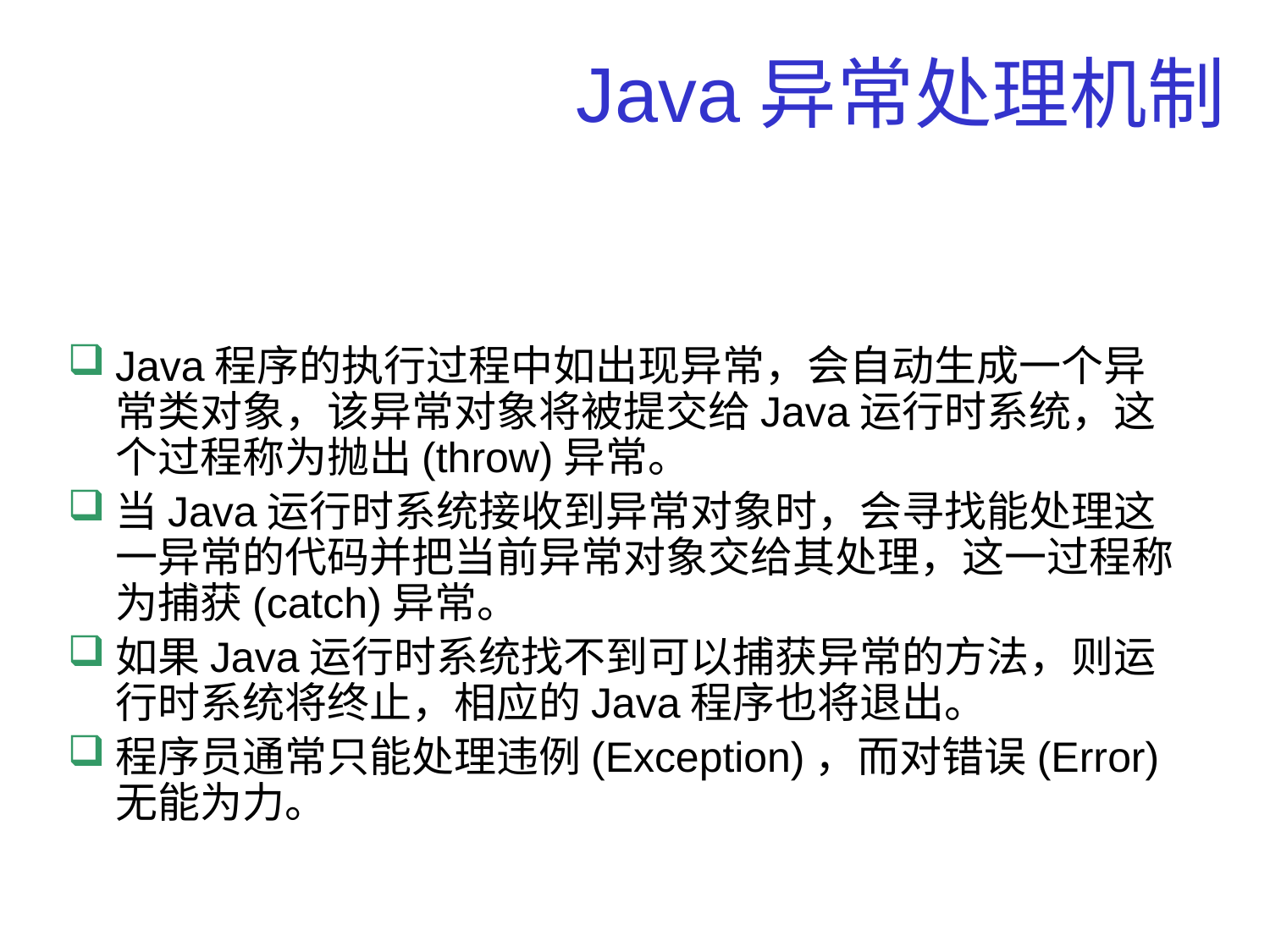

# Java异常处理机制
Java程序的执行过程中如出现异常，会自动生成一个异常类对象，该异常对象将被提交给Java运行时系统，这个过程称为抛出(throw)异常。
当Java运行时系统接收到异常对象时，会寻找能处理这一异常的代码并把当前异常对象交给其处理，这一过程称为捕获(catch)异常。
如果Java运行时系统找不到可以捕获异常的方法，则运行时系统将终止，相应的Java程序也将退出。
程序员通常只能处理违例(Exception)，而对错误(Error)无能为力。